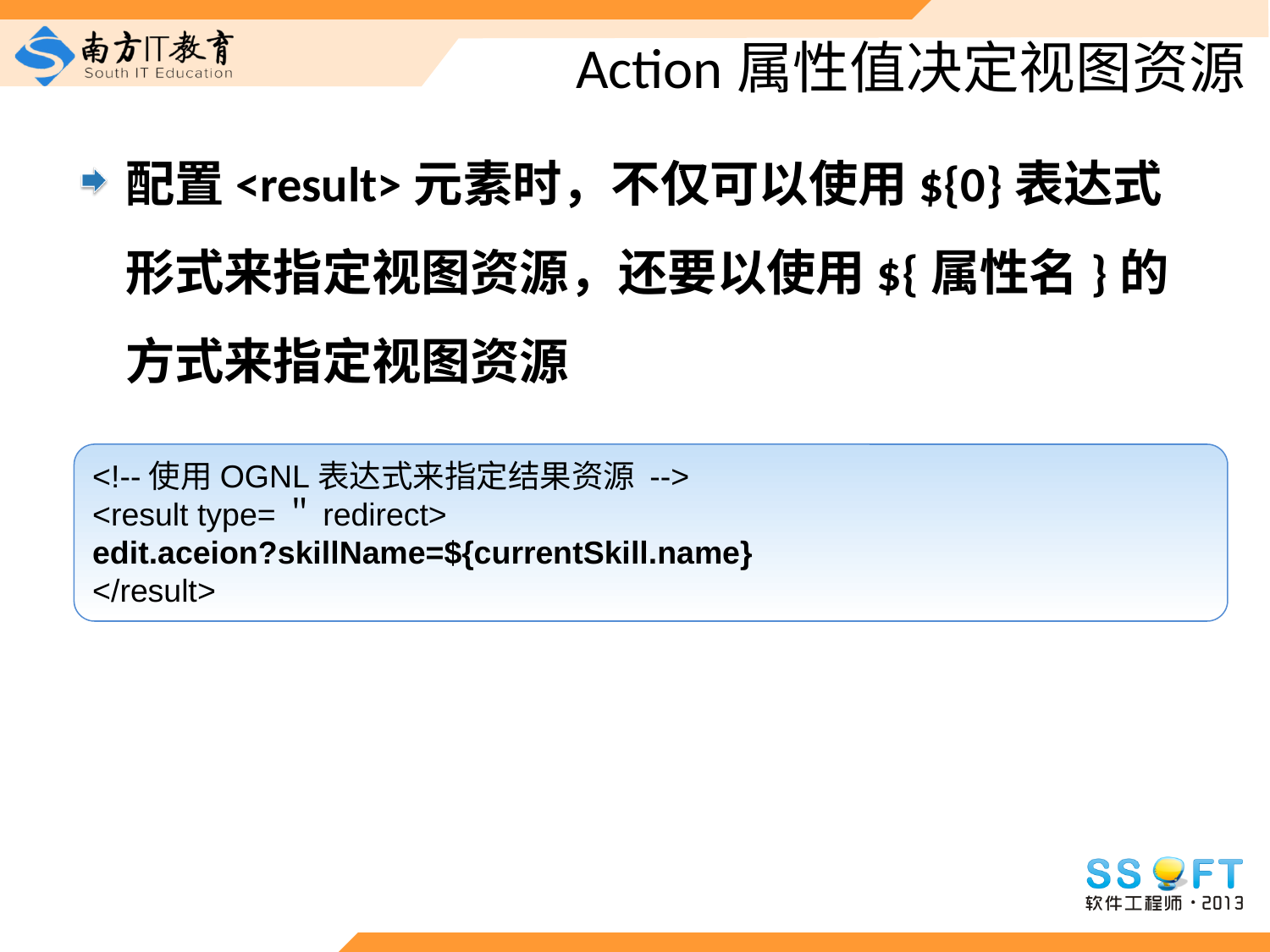

# Action属性值决定视图资源
配置<result>元素时，不仅可以使用${0}表达式形式来指定视图资源，还要以使用${属性名}的方式来指定视图资源
<!--使用OGNL表达式来指定结果资源 -->
<result type=＂redirect>
edit.aceion?skillName=${currentSkill.name}
</result>